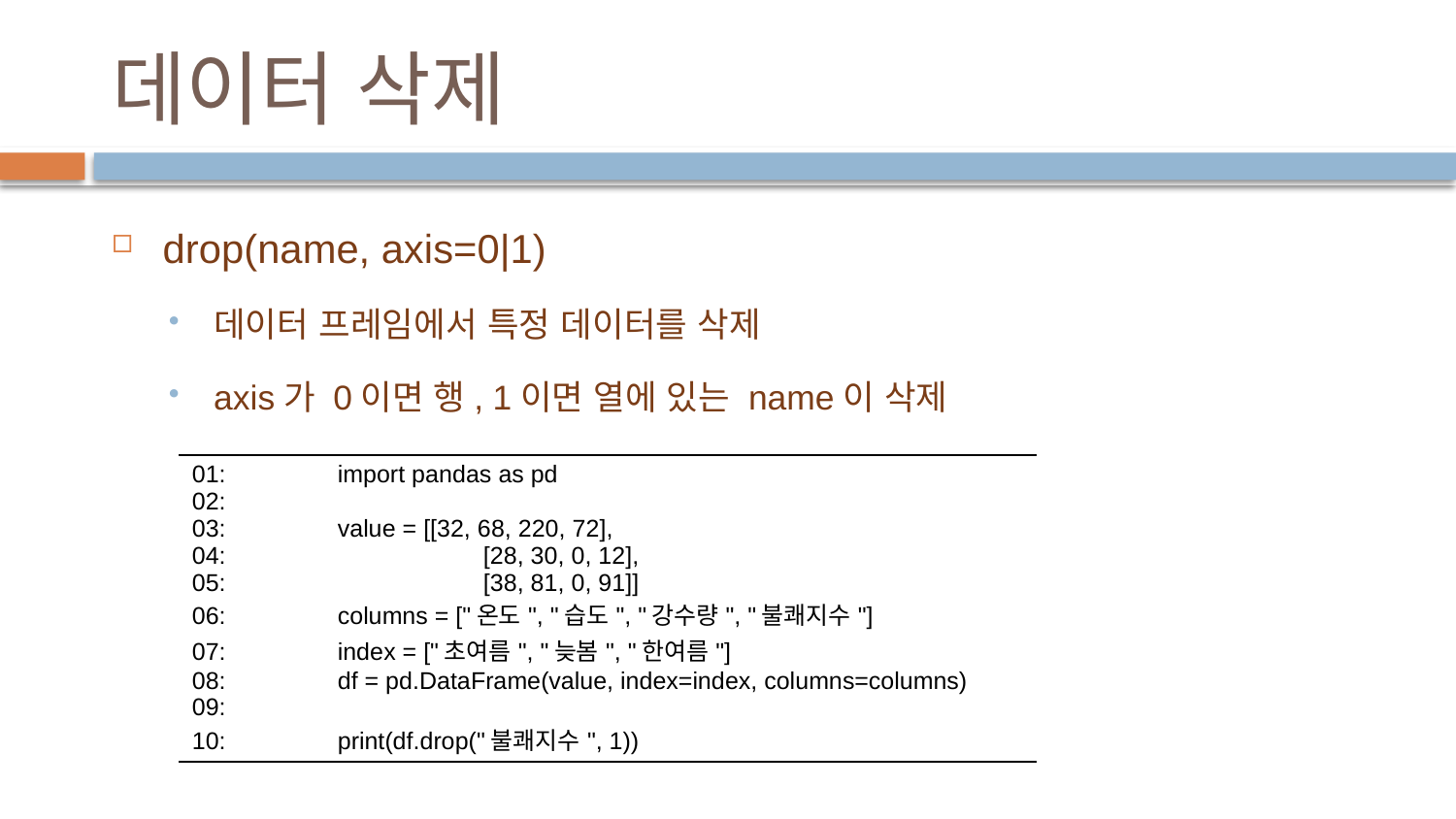

# 데이터 삭제
drop(name, axis=0|1)
데이터 프레임에서 특정 데이터를 삭제
axis가 0이면 행, 1이면 열에 있는 name이 삭제
| 01: import pandas as pd 02: 03: value = [[32, 68, 220, 72], 04: [28, 30, 0, 12], 05: [38, 81, 0, 91]] 06: columns = ["온도", "습도", "강수량", "불쾌지수"] 07: index = ["초여름", "늦봄", "한여름"] 08: df = pd.DataFrame(value, index=index, columns=columns) 09: 10: print(df.drop("불쾌지수", 1)) |
| --- |